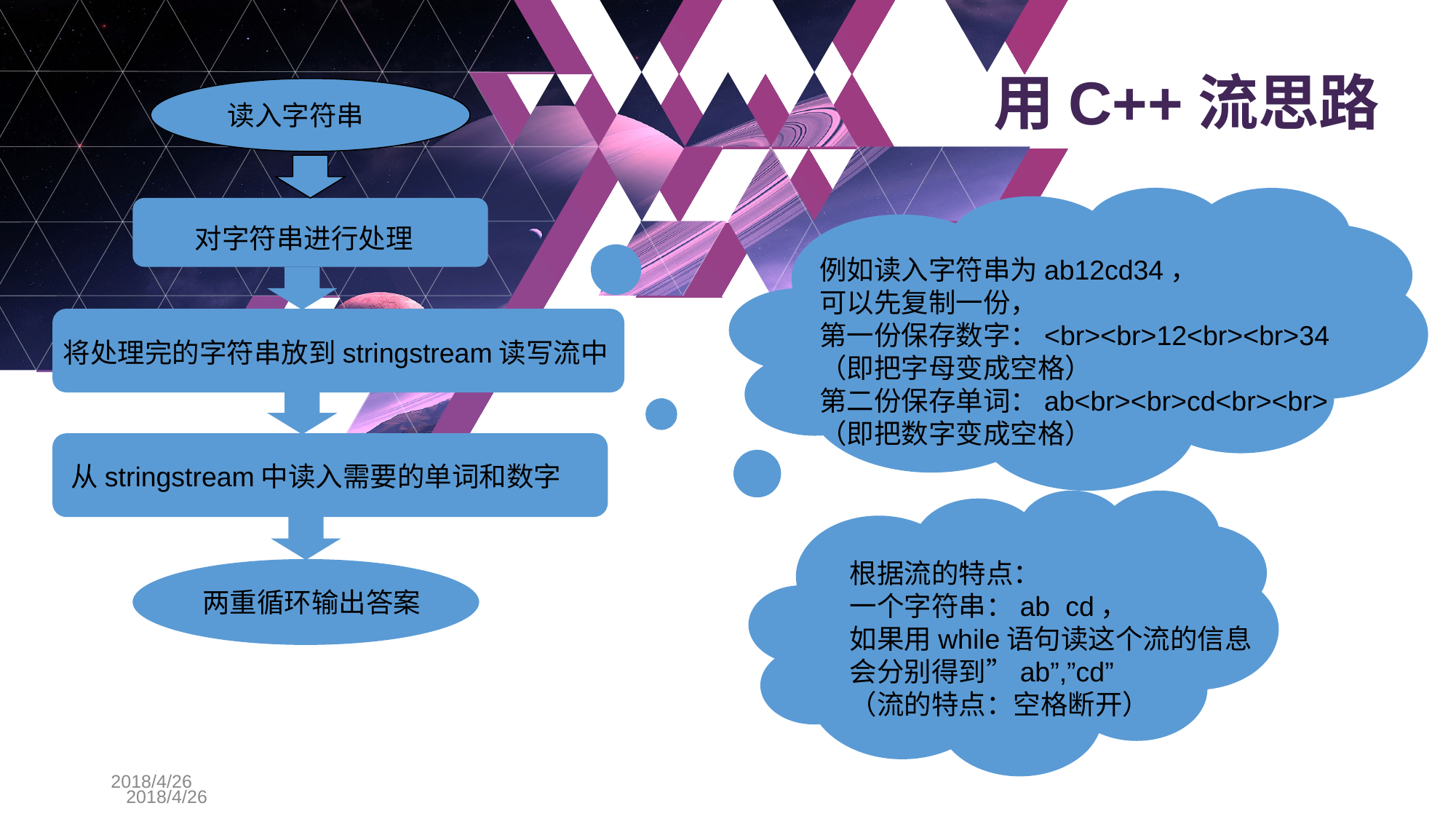

# 用C++流思路

读入字符串

对字符串进行处理

例如读入字符串为ab12cd34，
可以先复制一份，
第一份保存数字：<br><br>12<br><br>34
（即把字母变成空格）
第二份保存单词：ab<br><br>cd<br><br>
（即把数字变成空格）

将处理完的字符串放到stringstream读写流中

从stringstream中读入需要的单词和数字

根据流的特点：
一个字符串：ab  cd，
如果用while语句读这个流的信息
会分别得到”ab”,”cd”
（流的特点：空格断开）

两重循环输出答案
2018/4/26
2018/4/26